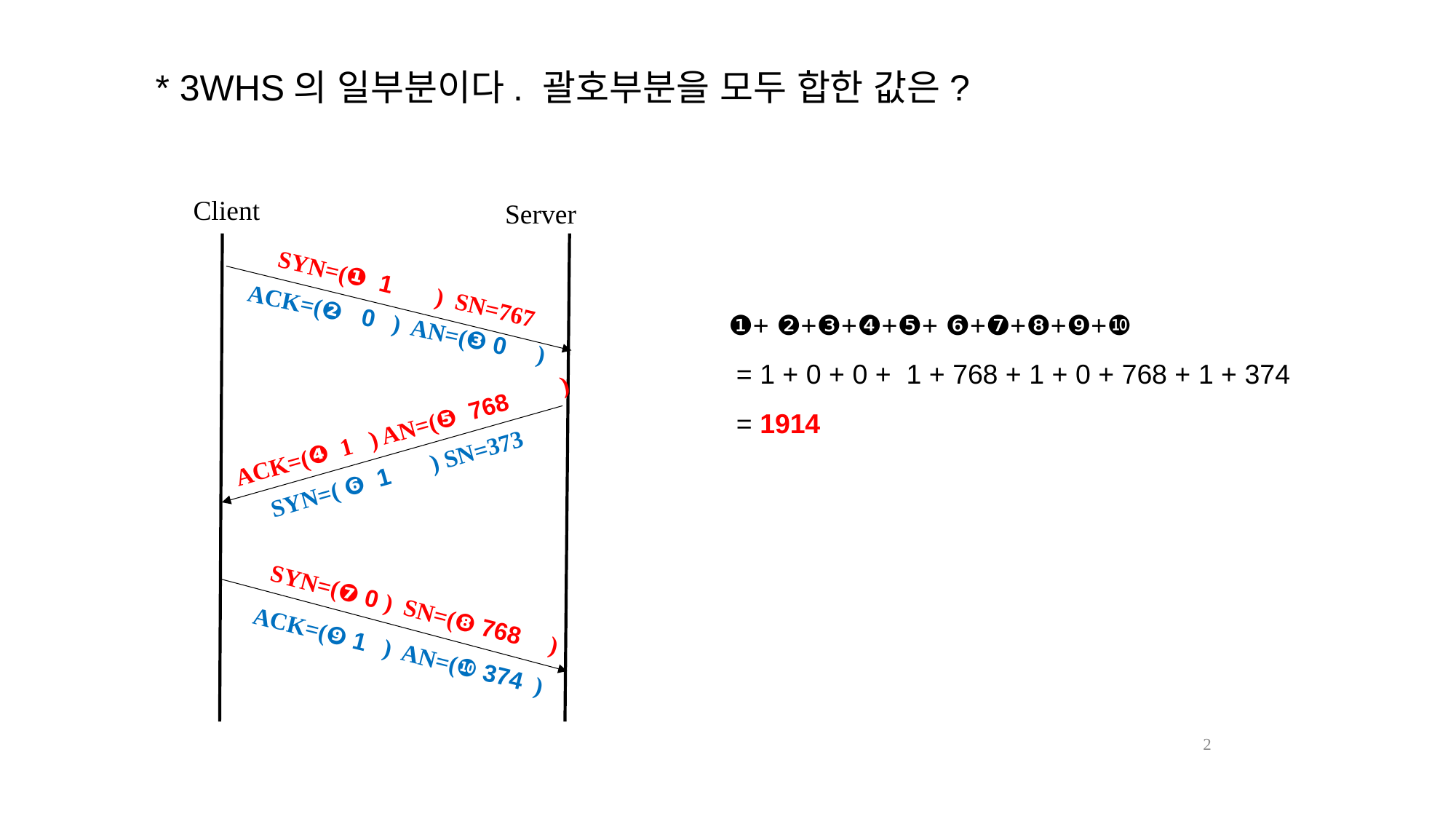

* 3WHS의 일부분이다. 괄호부분을 모두 합한 값은?
Client
Server
  SYN=(❶  1       )  SN=767
❶+ ❷+❸+❹+❺+ ❻+❼+❽+❾+❿
 = 1 + 0 + 0 +  1 + 768 + 1 + 0 + 768 + 1 + 374
 = 1914
       ACK=(❷   0   )  AN=(❸ 0     )
ACK=(❹  1   ) AN=(❺  768         )
      SYN=( ❻  1       ) SN=373
     SYN=(❼ 0 )  SN=(❽ 768     )
ACK=(❾ 1   )  AN=(❿ 374  )
2